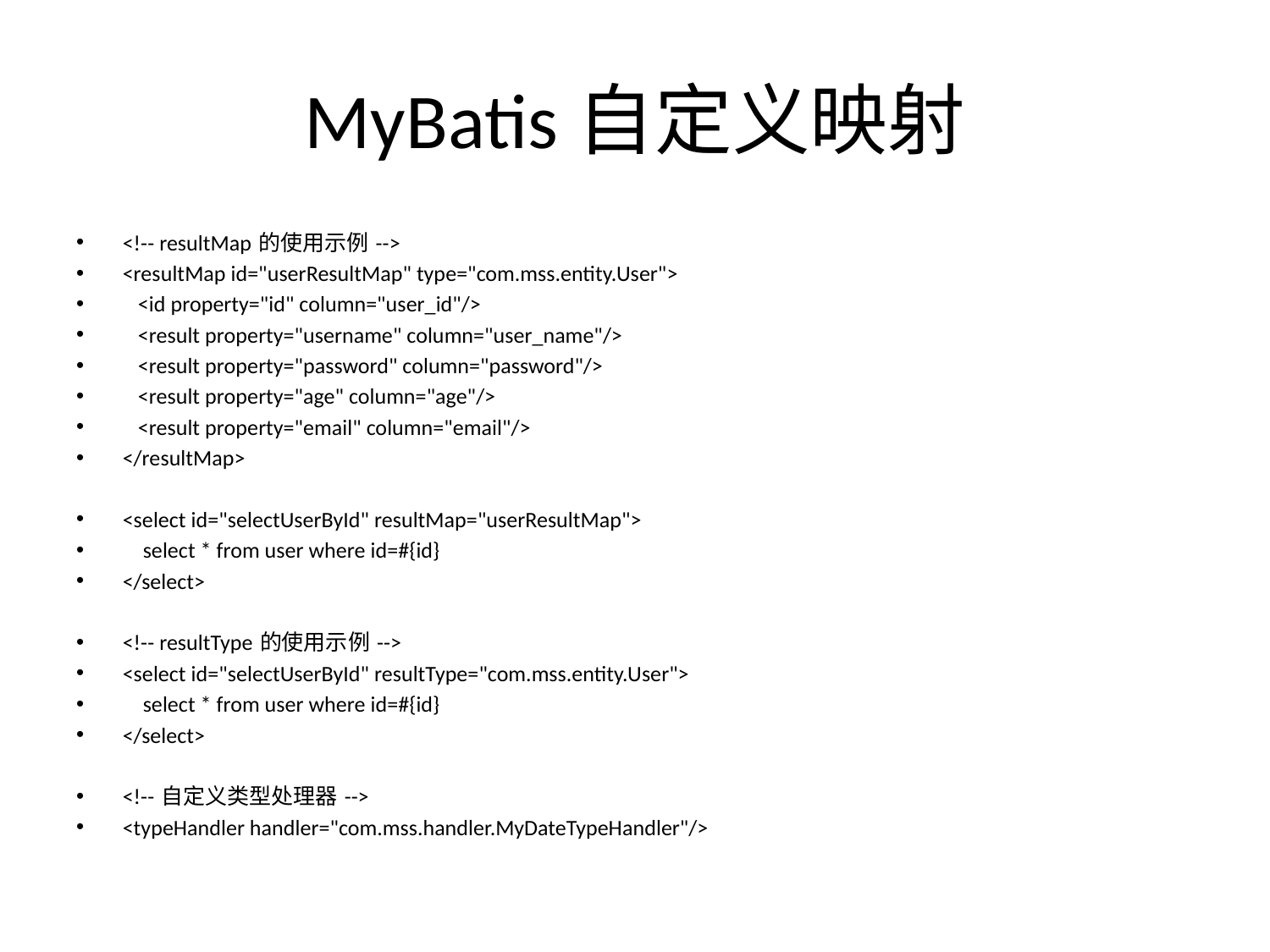

# MyBatis自定义映射
<!-- resultMap 的使用示例 -->
<resultMap id="userResultMap" type="com.mss.entity.User">
   <id property="id" column="user_id"/>
   <result property="username" column="user_name"/>
   <result property="password" column="password"/>
   <result property="age" column="age"/>
   <result property="email" column="email"/>
</resultMap>

<select id="selectUserById" resultMap="userResultMap">
    select * from user where id=#{id}
</select>

<!-- resultType 的使用示例 -->
<select id="selectUserById" resultType="com.mss.entity.User">
    select * from user where id=#{id}
</select>

<!-- 自定义类型处理器 -->
<typeHandler handler="com.mss.handler.MyDateTypeHandler"/>